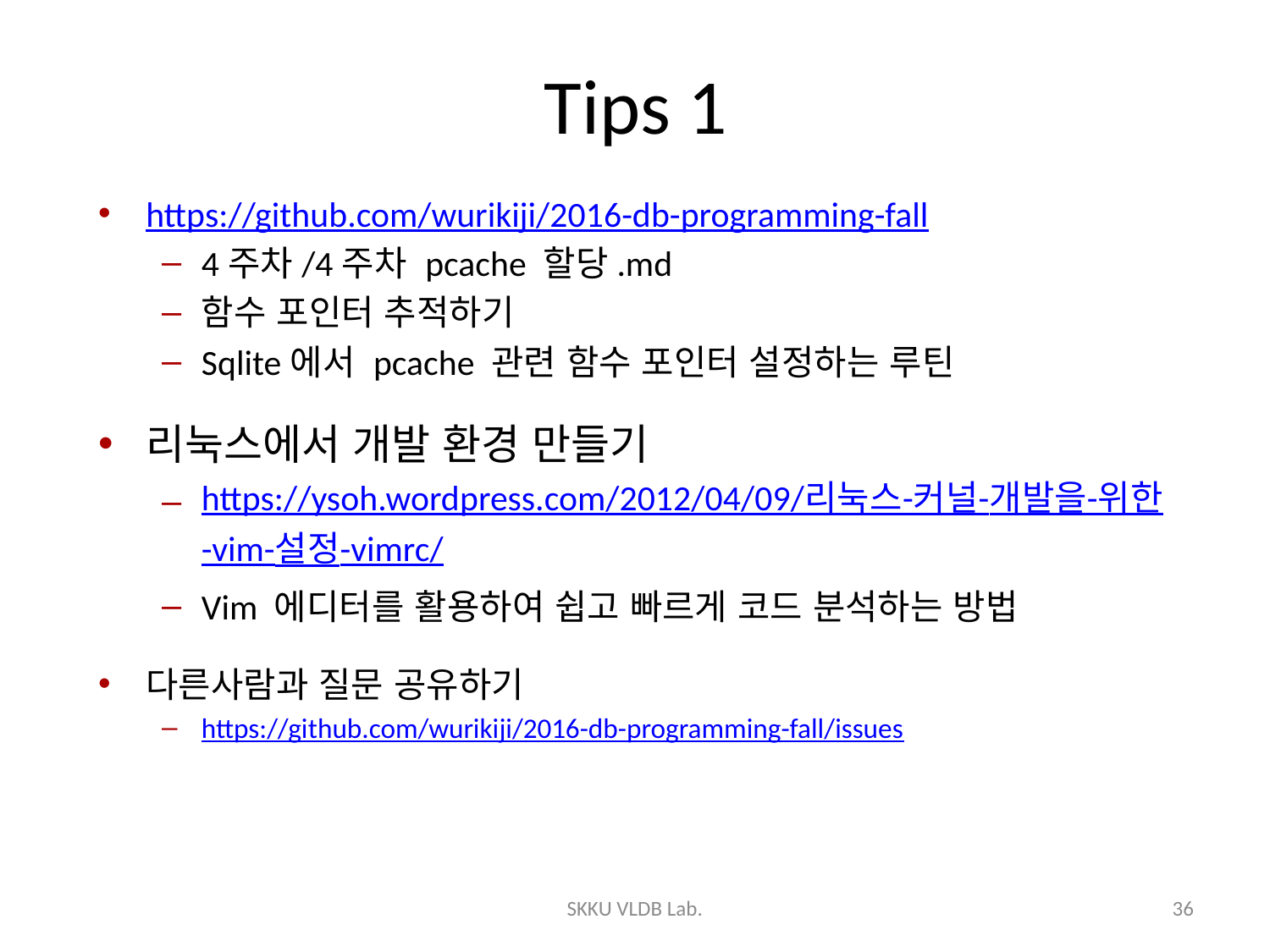

# Tips 1
https://github.com/wurikiji/2016-db-programming-fall
4주차/4주차 pcache 할당.md
함수 포인터 추적하기
Sqlite에서 pcache 관련 함수 포인터 설정하는 루틴
리눅스에서 개발 환경 만들기
https://ysoh.wordpress.com/2012/04/09/리눅스-커널-개발을-위한-vim-설정-vimrc/
Vim 에디터를 활용하여 쉽고 빠르게 코드 분석하는 방법
다른사람과 질문 공유하기
https://github.com/wurikiji/2016-db-programming-fall/issues
SKKU VLDB Lab.
36